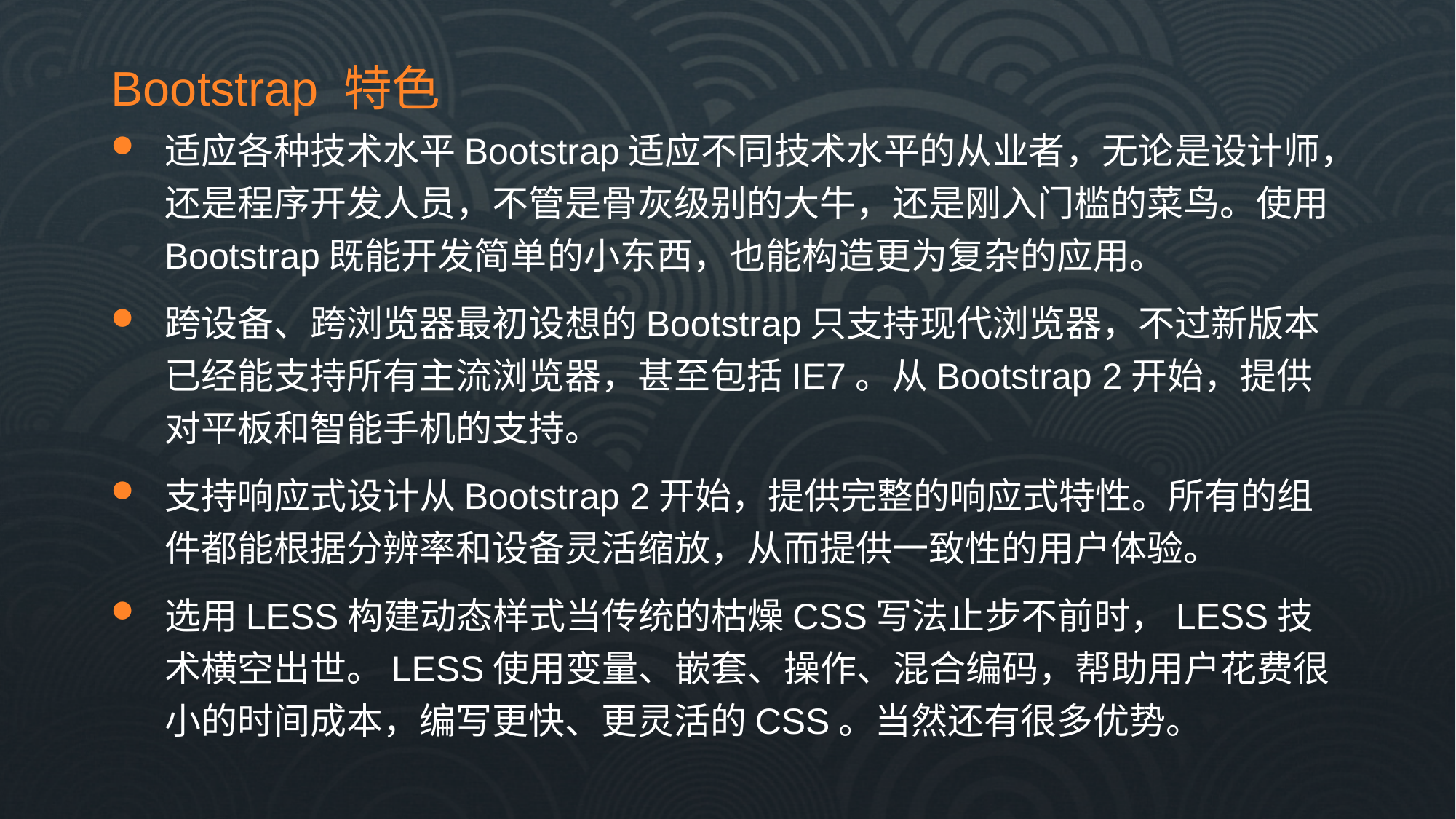

# Bootstrap 特色
适应各种技术水平Bootstrap适应不同技术水平的从业者，无论是设计师，还是程序开发人员，不管是骨灰级别的大牛，还是刚入门槛的菜鸟。使用Bootstrap既能开发简单的小东西，也能构造更为复杂的应用。
跨设备、跨浏览器最初设想的Bootstrap只支持现代浏览器，不过新版本已经能支持所有主流浏览器，甚至包括IE7。从Bootstrap 2开始，提供对平板和智能手机的支持。
支持响应式设计从Bootstrap 2开始，提供完整的响应式特性。所有的组件都能根据分辨率和设备灵活缩放，从而提供一致性的用户体验。
选用LESS构建动态样式当传统的枯燥CSS写法止步不前时，LESS技术横空出世。LESS使用变量、嵌套、操作、混合编码，帮助用户花费很小的时间成本，编写更快、更灵活的CSS。当然还有很多优势。